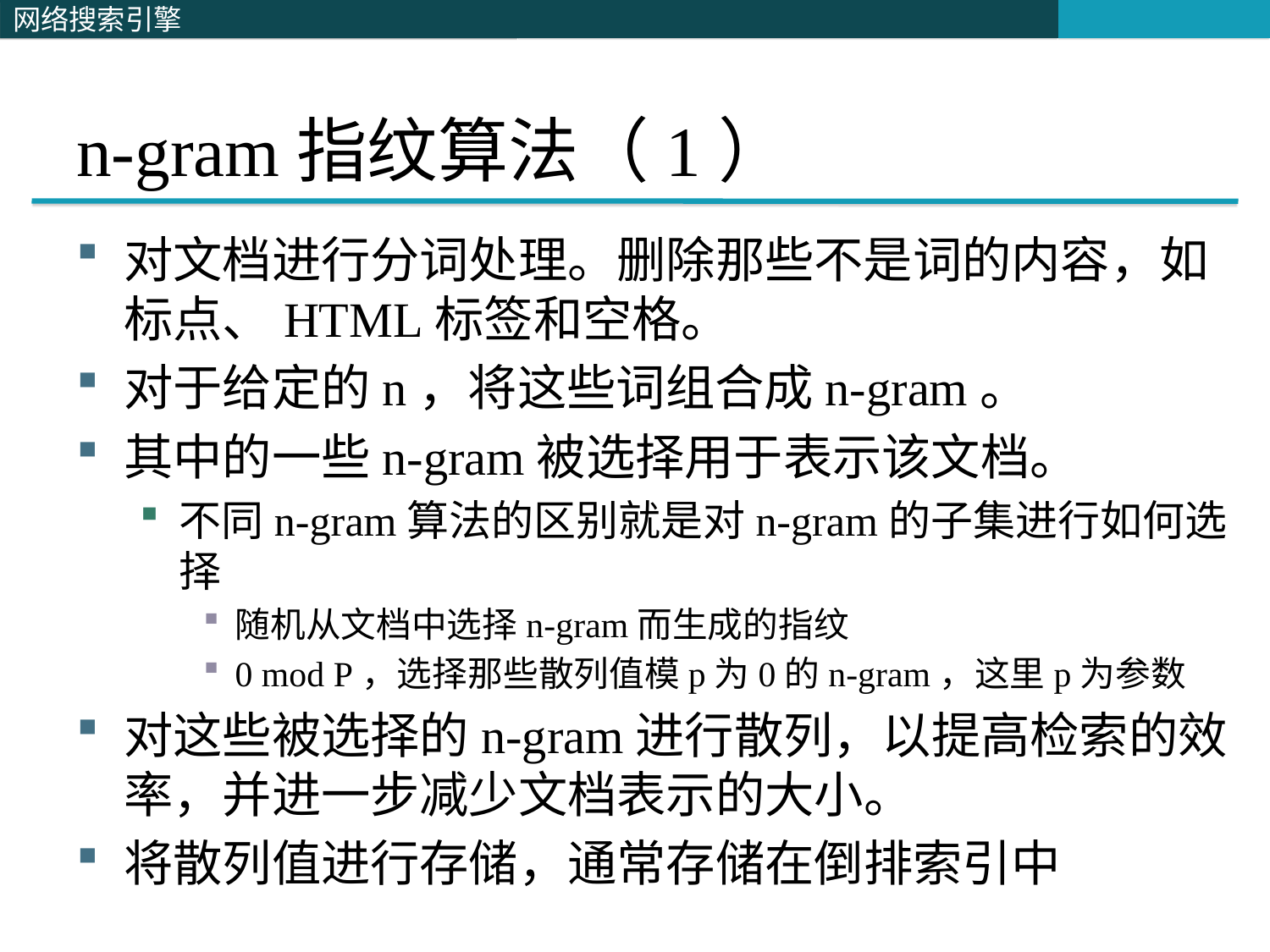

# n-gram指纹算法（1）
对文档进行分词处理。删除那些不是词的内容，如标点、HTML标签和空格。
对于给定的n，将这些词组合成n-gram。
其中的一些n-gram被选择用于表示该文档。
不同n-gram算法的区别就是对n-gram的子集进行如何选择
随机从文档中选择n-gram而生成的指纹
0 mod P，选择那些散列值模p为0的n-gram，这里p为参数
对这些被选择的n-gram进行散列，以提高检索的效率，并进一步减少文档表示的大小。
将散列值进行存储，通常存储在倒排索引中
84